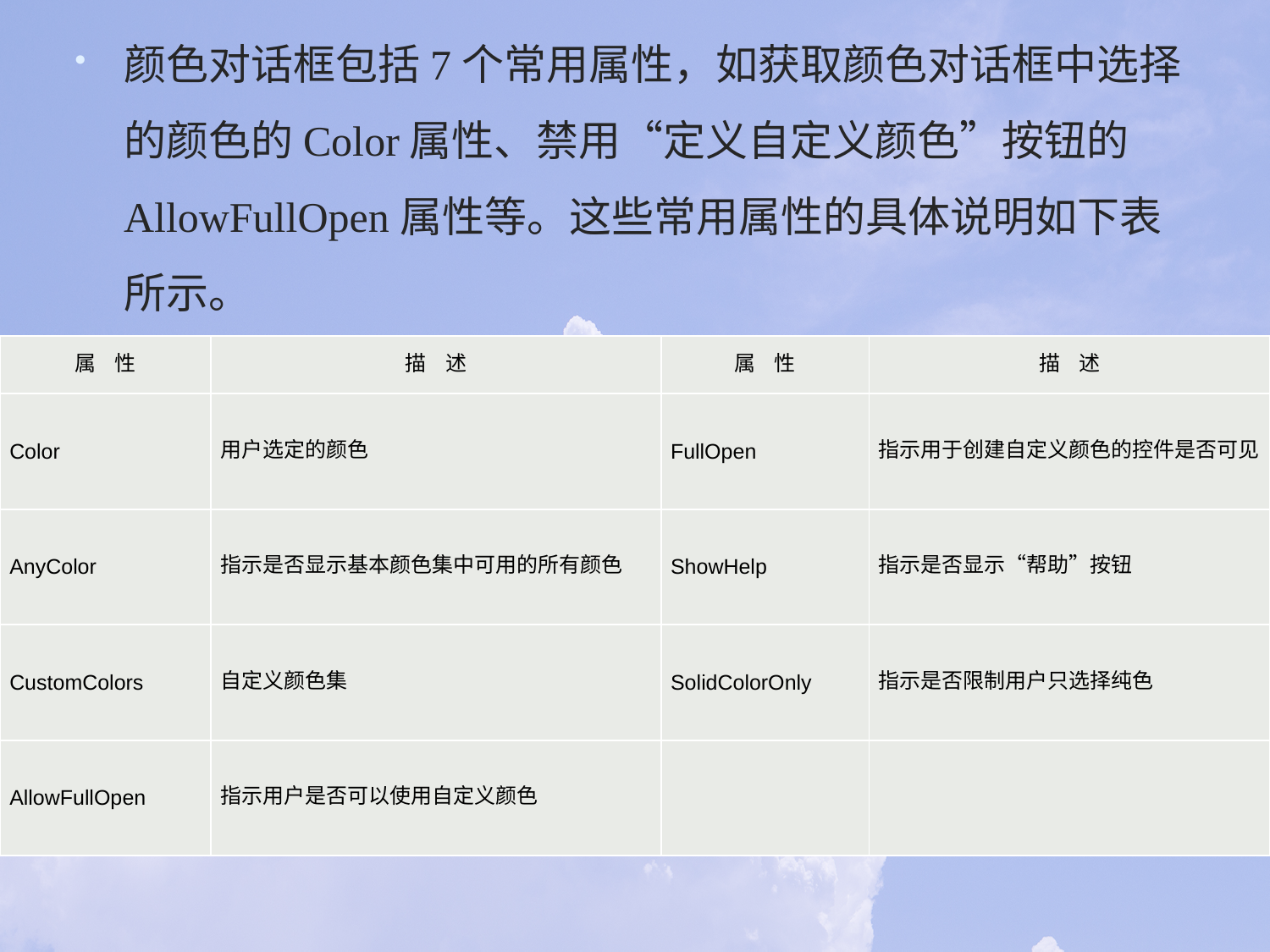

颜色对话框包括7个常用属性，如获取颜色对话框中选择的颜色的Color属性、禁用“定义自定义颜色”按钮的AllowFullOpen属性等。这些常用属性的具体说明如下表所示。

#
| 属 性 | 描 述 | 属 性 | 描 述 |
| --- | --- | --- | --- |
| Color | 用户选定的颜色 | FullOpen | 指示用于创建自定义颜色的控件是否可见 |
| AnyColor | 指示是否显示基本颜色集中可用的所有颜色 | ShowHelp | 指示是否显示“帮助”按钮 |
| CustomColors | 自定义颜色集 | SolidColorOnly | 指示是否限制用户只选择纯色 |
| AllowFullOpen | 指示用户是否可以使用自定义颜色 |  |  |